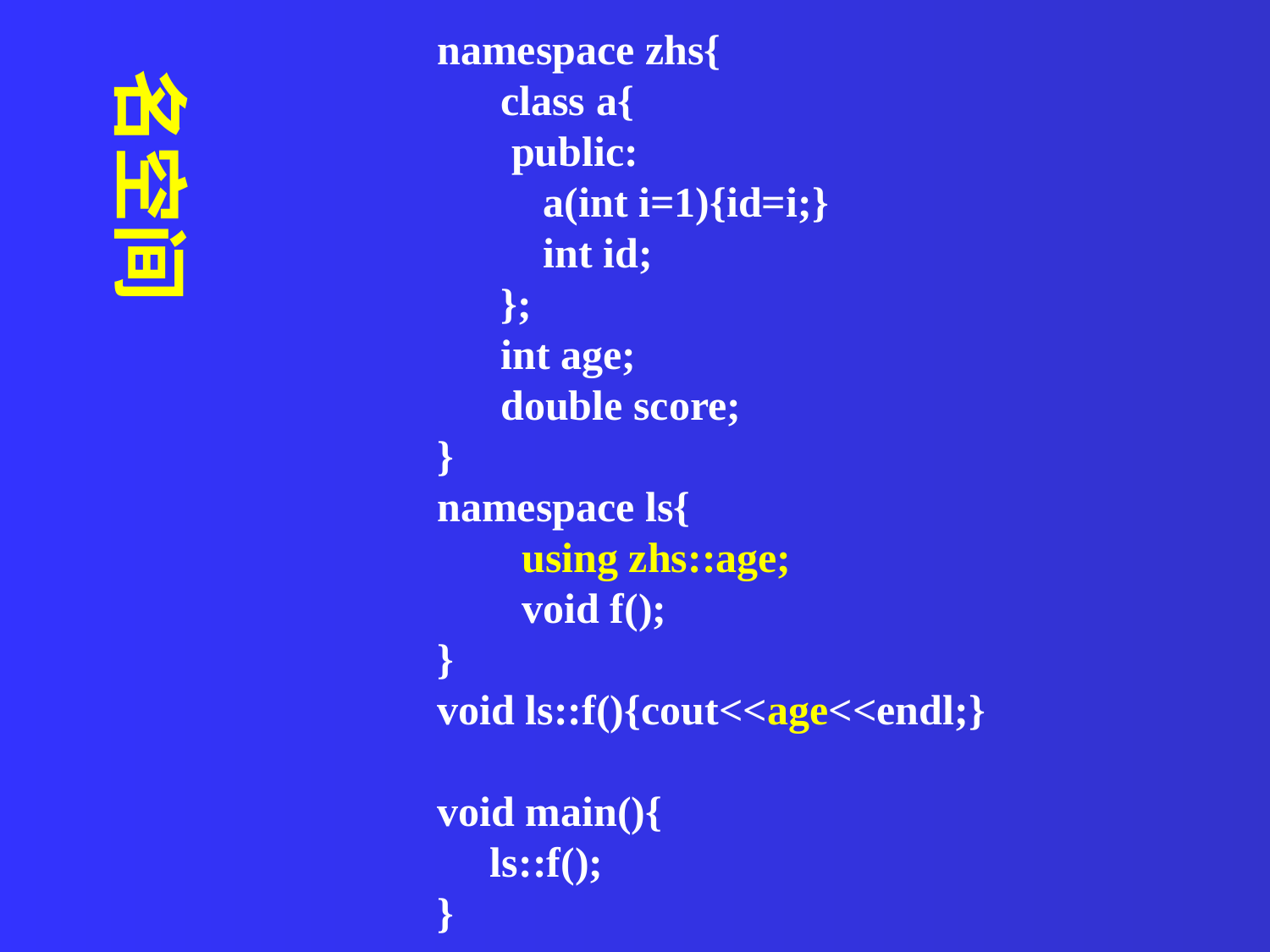

namespace zhs{
class a{
 public:
    a(int i=1){id=i;}
    int id;
};
int age;
double score;
}
namespace ls{
  using zhs::age;
  void f();
}
void ls::f(){cout<<age<<endl;}

void main(){
     ls::f();
}
名空间